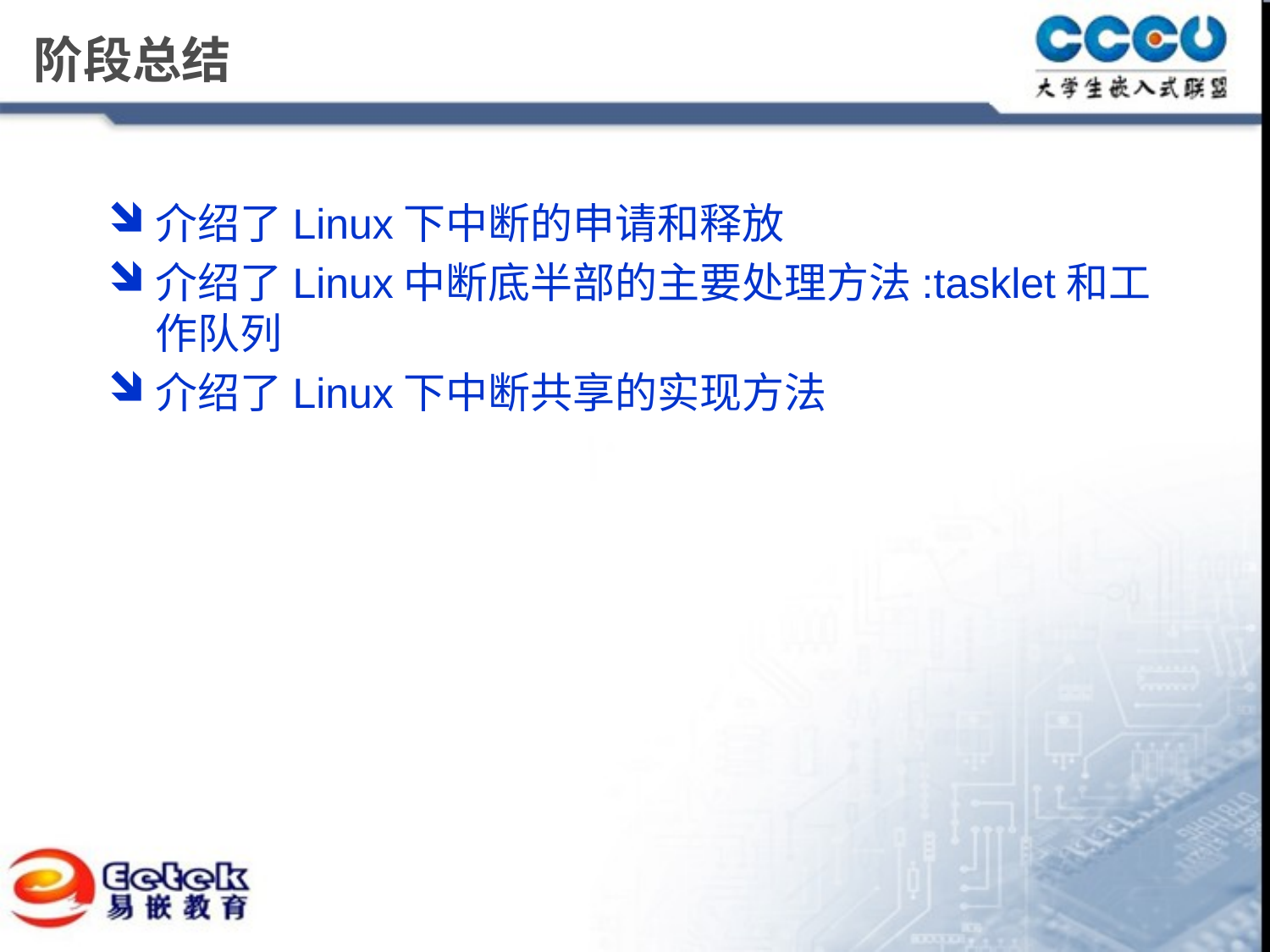

# 阶段总结
介绍了Linux下中断的申请和释放
介绍了Linux中断底半部的主要处理方法:tasklet和工作队列
介绍了Linux下中断共享的实现方法